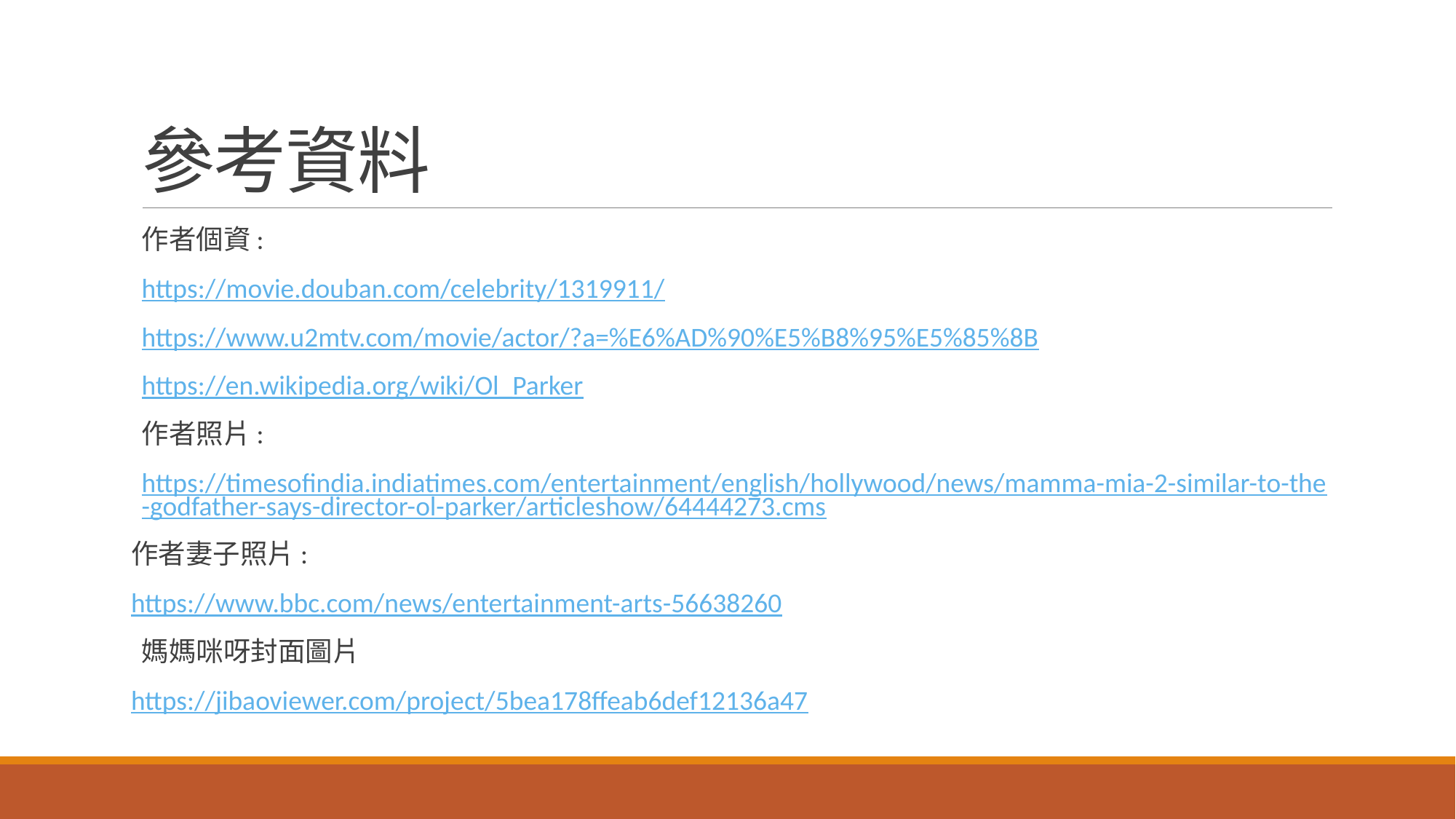

# 參考資料
作者個資:
https://movie.douban.com/celebrity/1319911/
https://www.u2mtv.com/movie/actor/?a=%E6%AD%90%E5%B8%95%E5%85%8B
https://en.wikipedia.org/wiki/Ol_Parker
作者照片:
https://timesofindia.indiatimes.com/entertainment/english/hollywood/news/mamma-mia-2-similar-to-the-godfather-says-director-ol-parker/articleshow/64444273.cms
作者妻子照片:
https://www.bbc.com/news/entertainment-arts-56638260
媽媽咪呀封面圖片
https://jibaoviewer.com/project/5bea178ffeab6def12136a47